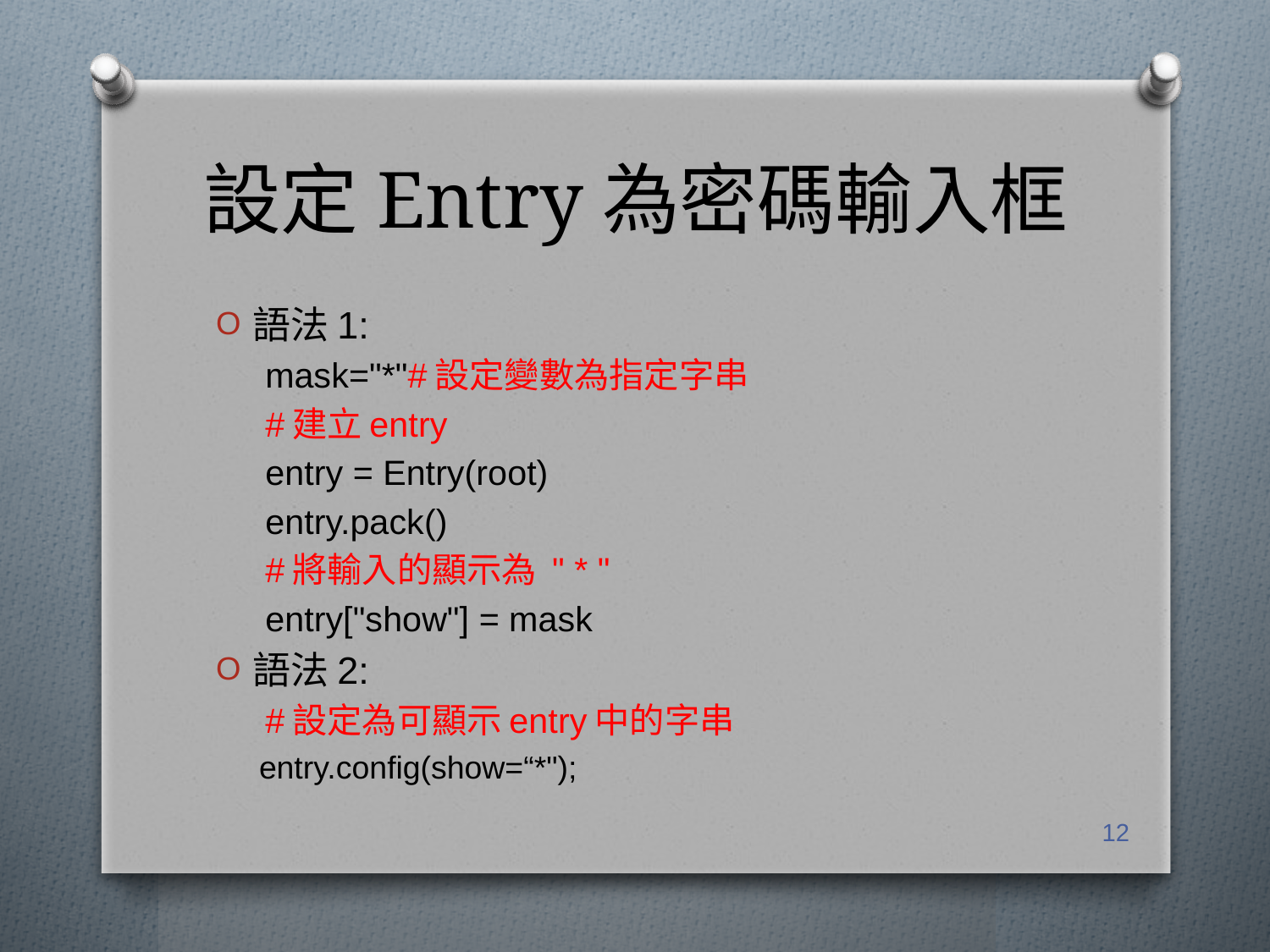

# 設定Entry為密碼輸入框
語法1:
mask="*"#設定變數為指定字串
#建立entry
entry = Entry(root)
entry.pack()
#將輸入的顯示為 " * "
entry["show"] = mask
語法2:
#設定為可顯示entry中的字串
entry.config(show=“*");

12